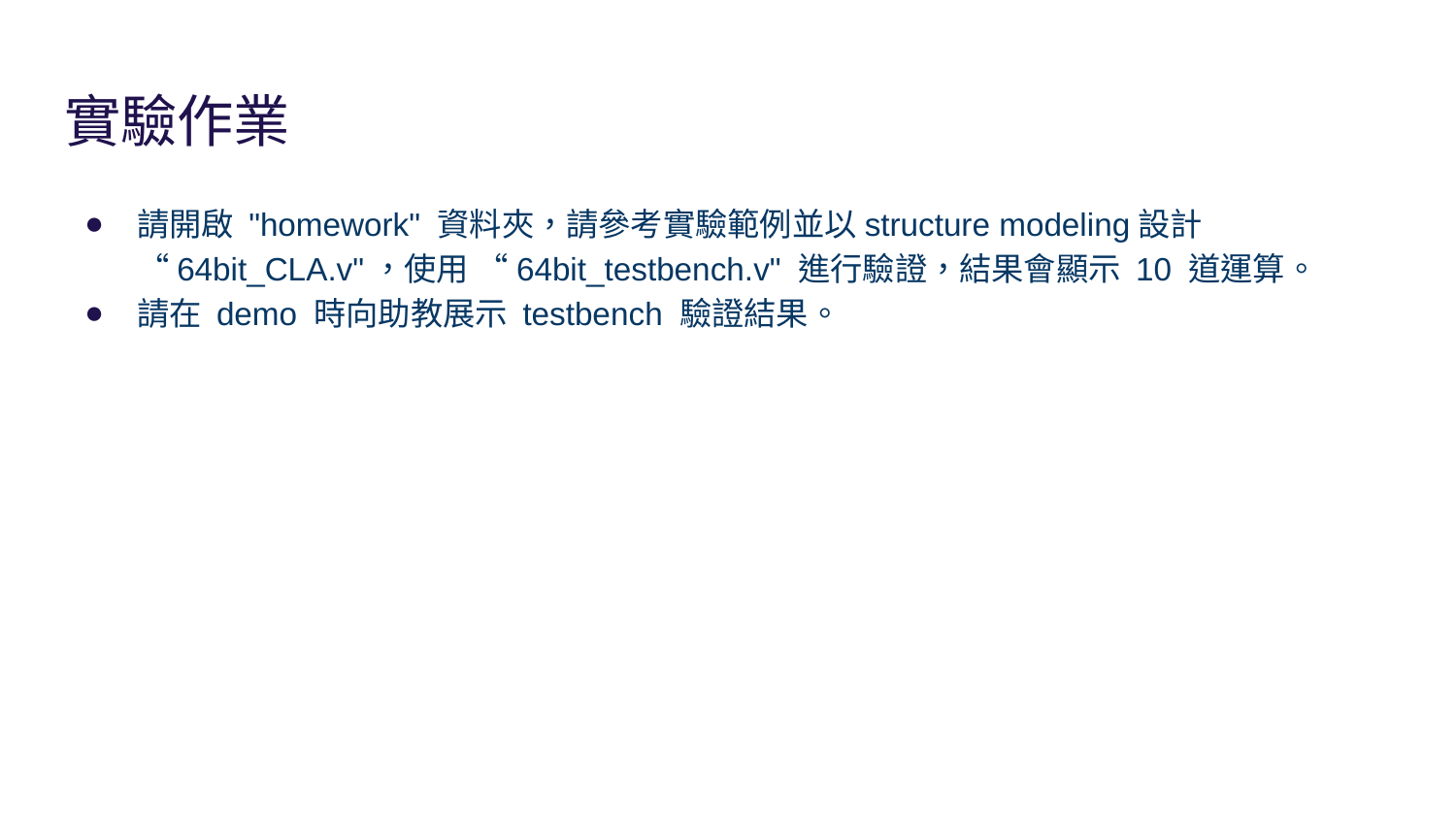

# 實驗作業

請開啟 "homework" 資料夾，請參考實驗範例並以structure modeling設計 “64bit_CLA.v"，使用 “64bit_testbench.v" 進行驗證，結果會顯示 10 道運算。
請在 demo 時向助教展示 testbench 驗證結果。